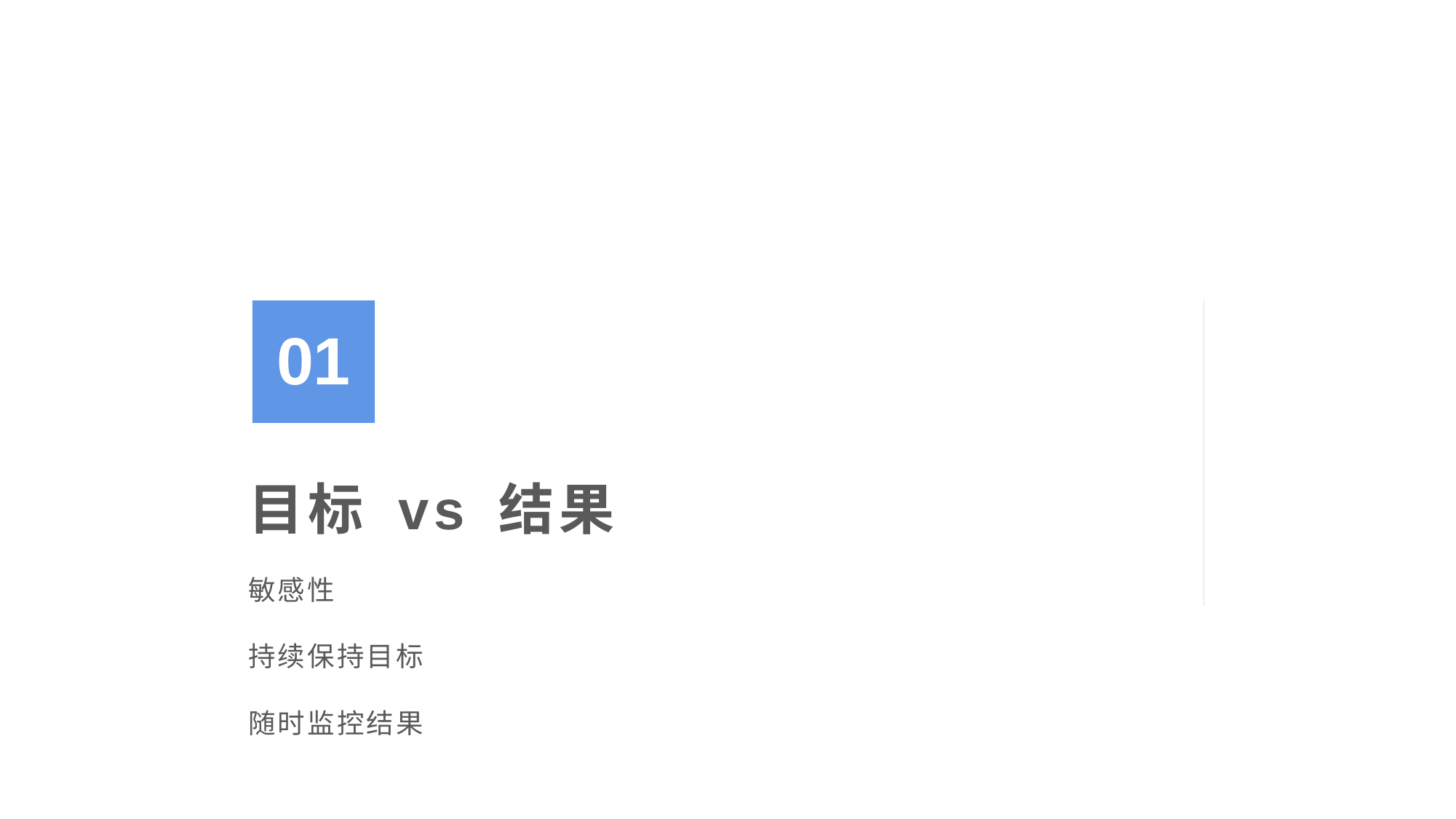

01

# 目标 vs 结果
敏感性
持续保持目标
随时监控结果